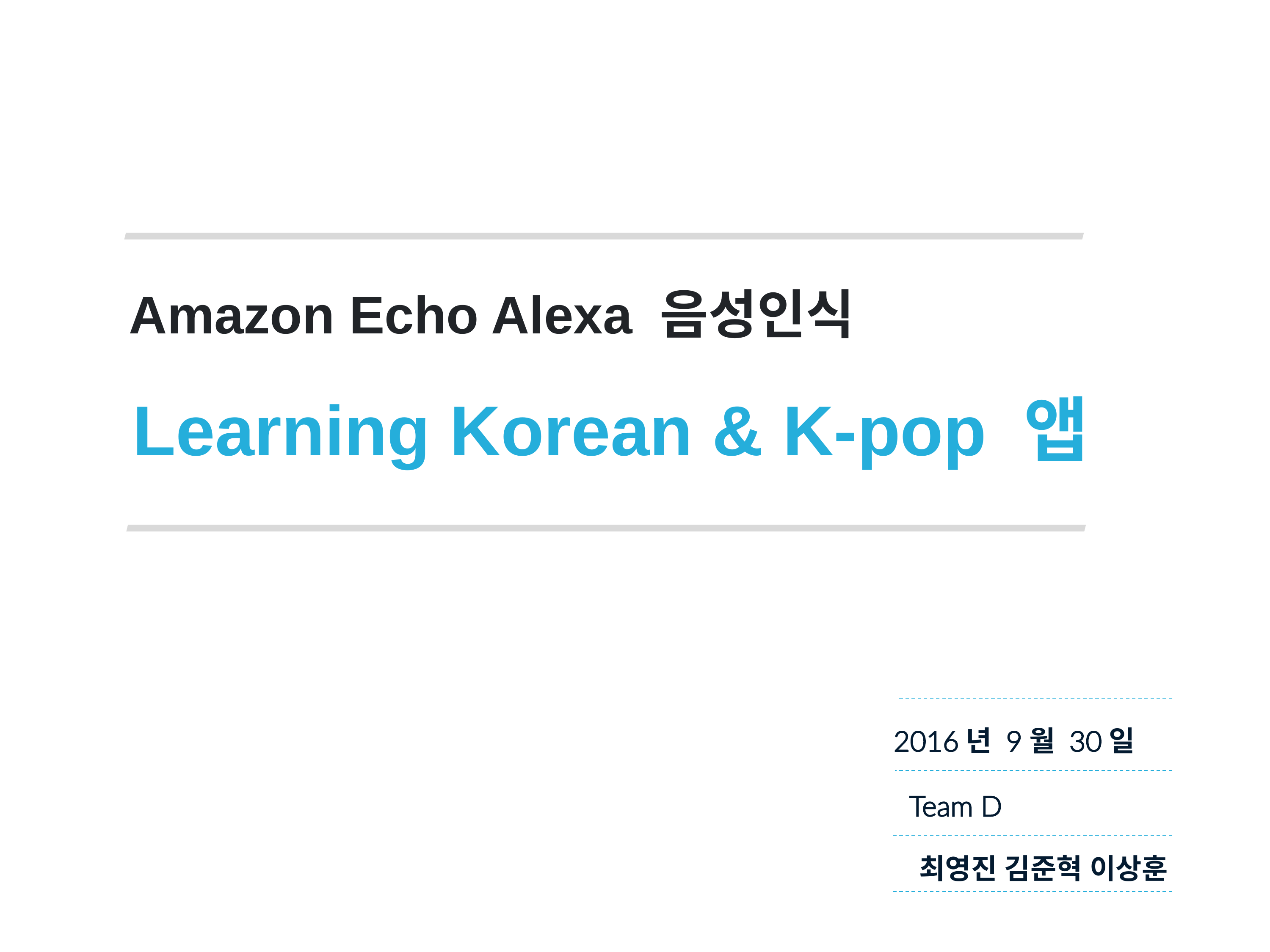

Amazon Echo Alexa 음성인식
Learning Korean & K-pop 앱

2016년 9월 30일
Team D
최영진 김준혁 이상훈